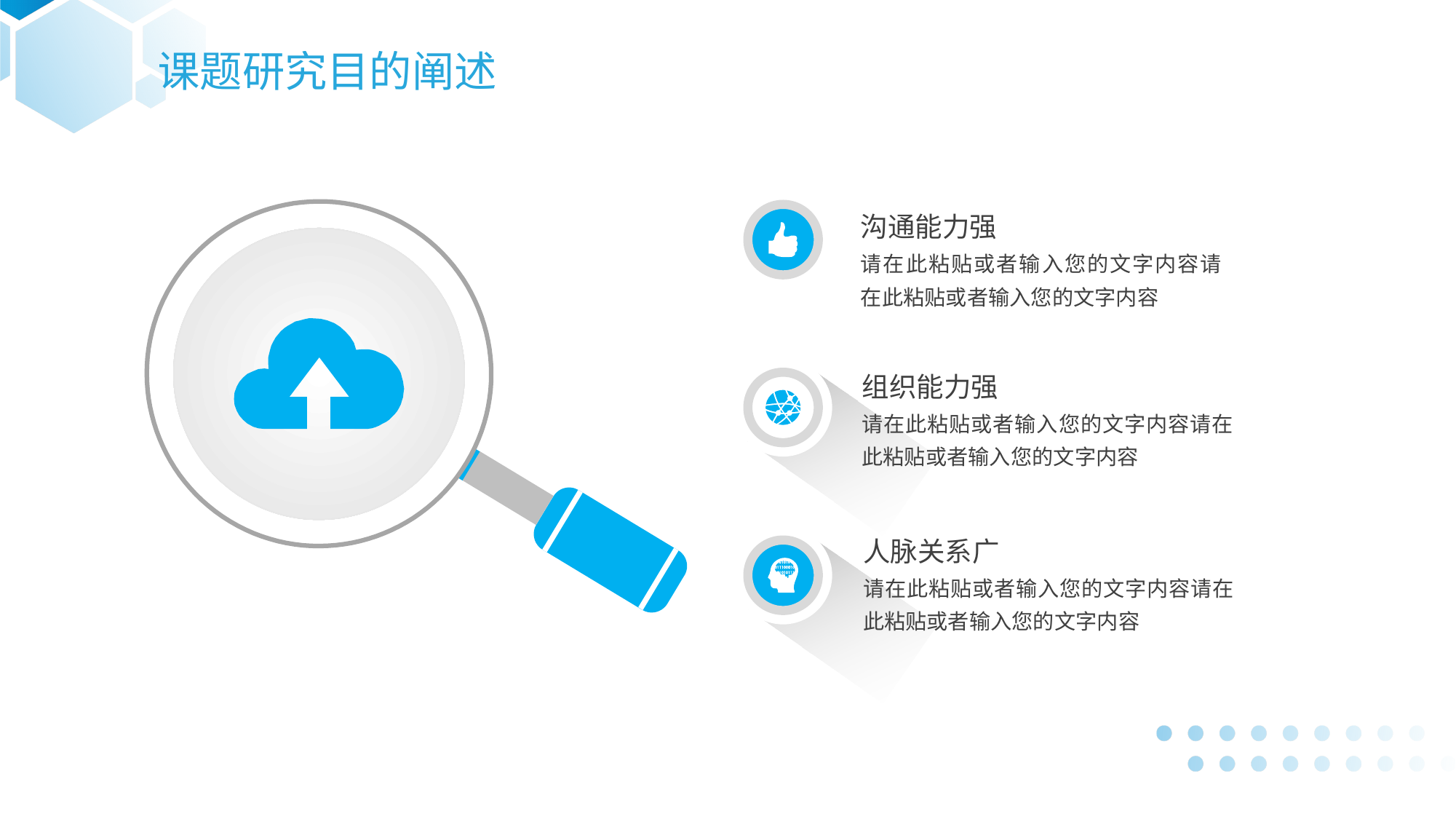

课题研究目的阐述

沟通能力强
请在此粘贴或者输入您的文字内容请在此粘贴或者输入您的文字内容

组织能力强
请在此粘贴或者输入您的文字内容请在此粘贴或者输入您的文字内容

人脉关系广
请在此粘贴或者输入您的文字内容请在此粘贴或者输入您的文字内容